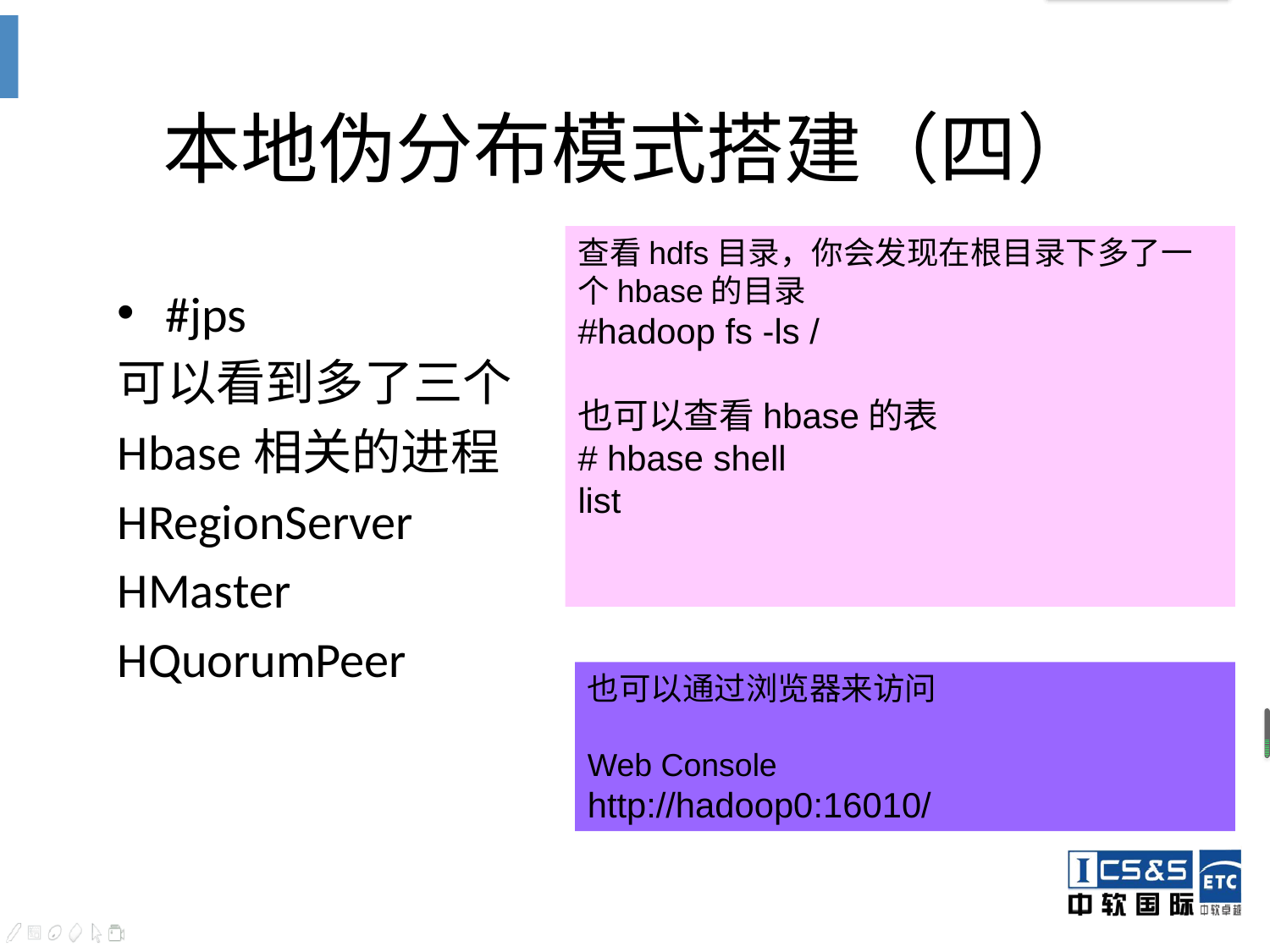

# 本地伪分布模式搭建（四）
查看hdfs目录，你会发现在根目录下多了一个hbase的目录
#hadoop fs -ls /

也可以查看hbase的表
# hbase shell
list

#jps
可以看到多了三个
Hbase相关的进程
HRegionServer
HMaster
HQuorumPeer

也可以通过浏览器来访问

Web Console
http://hadoop0:16010/